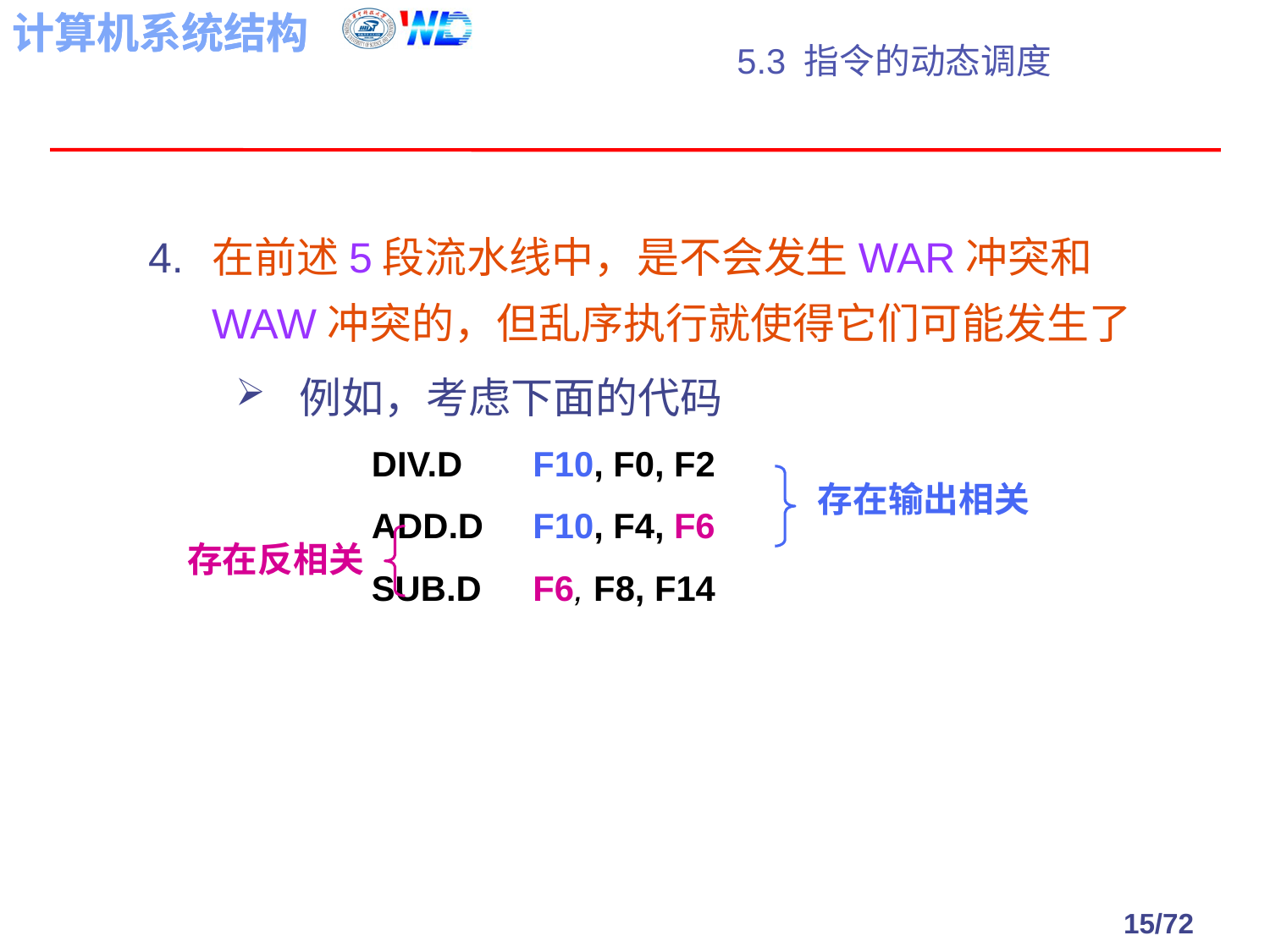

# 5.3 指令的动态调度
在前述5段流水线中，是不会发生WAR冲突和WAW冲突的，但乱序执行就使得它们可能发生了
例如，考虑下面的代码
     DIV.D	  F10, F0, F2
     ADD.D	  F10, F4, F6
     SUB.D	  F6, F8, F14

存在输出相关

存在反相关